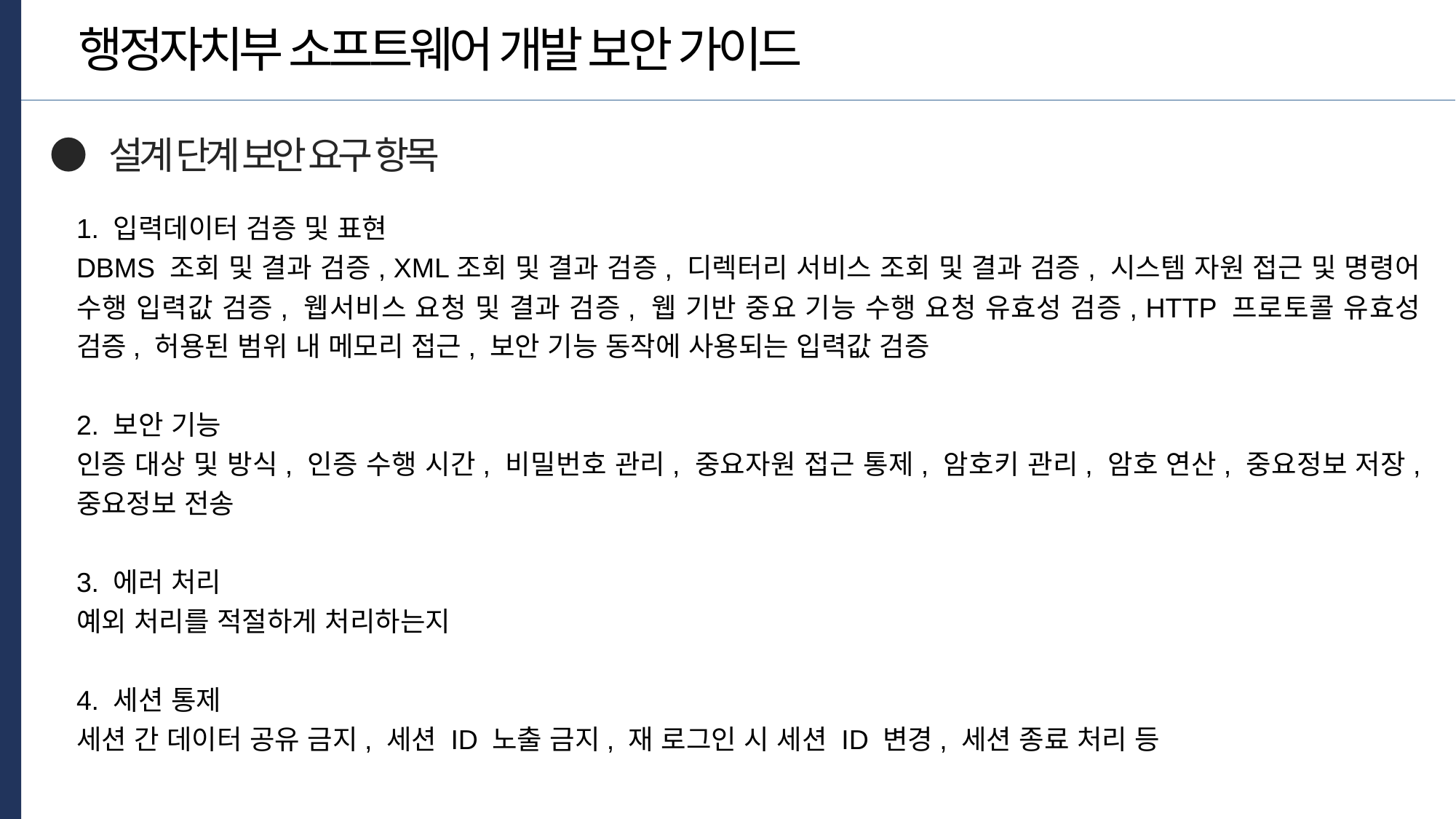

행정자치부 소프트웨어 개발 보안 가이드
●  설계 단계 보안 요구 항목
1. 입력데이터 검증 및 표현
DBMS 조회 및 결과 검증, XML조회 및 결과 검증, 디렉터리 서비스 조회 및 결과 검증, 시스템 자원 접근 및 명령어 수행 입력값 검증, 웹서비스 요청 및 결과 검증, 웹 기반 중요 기능 수행 요청 유효성 검증, HTTP 프로토콜 유효성 검증, 허용된 범위 내 메모리 접근, 보안 기능 동작에 사용되는 입력값 검증

2. 보안 기능
인증 대상 및 방식, 인증 수행 시간, 비밀번호 관리, 중요자원 접근 통제, 암호키 관리, 암호 연산, 중요정보 저장, 중요정보 전송

3. 에러 처리
예외 처리를 적절하게 처리하는지

4. 세션 통제
세션 간 데이터 공유 금지, 세션 ID 노출 금지, 재 로그인 시 세션 ID 변경, 세션 종료 처리 등